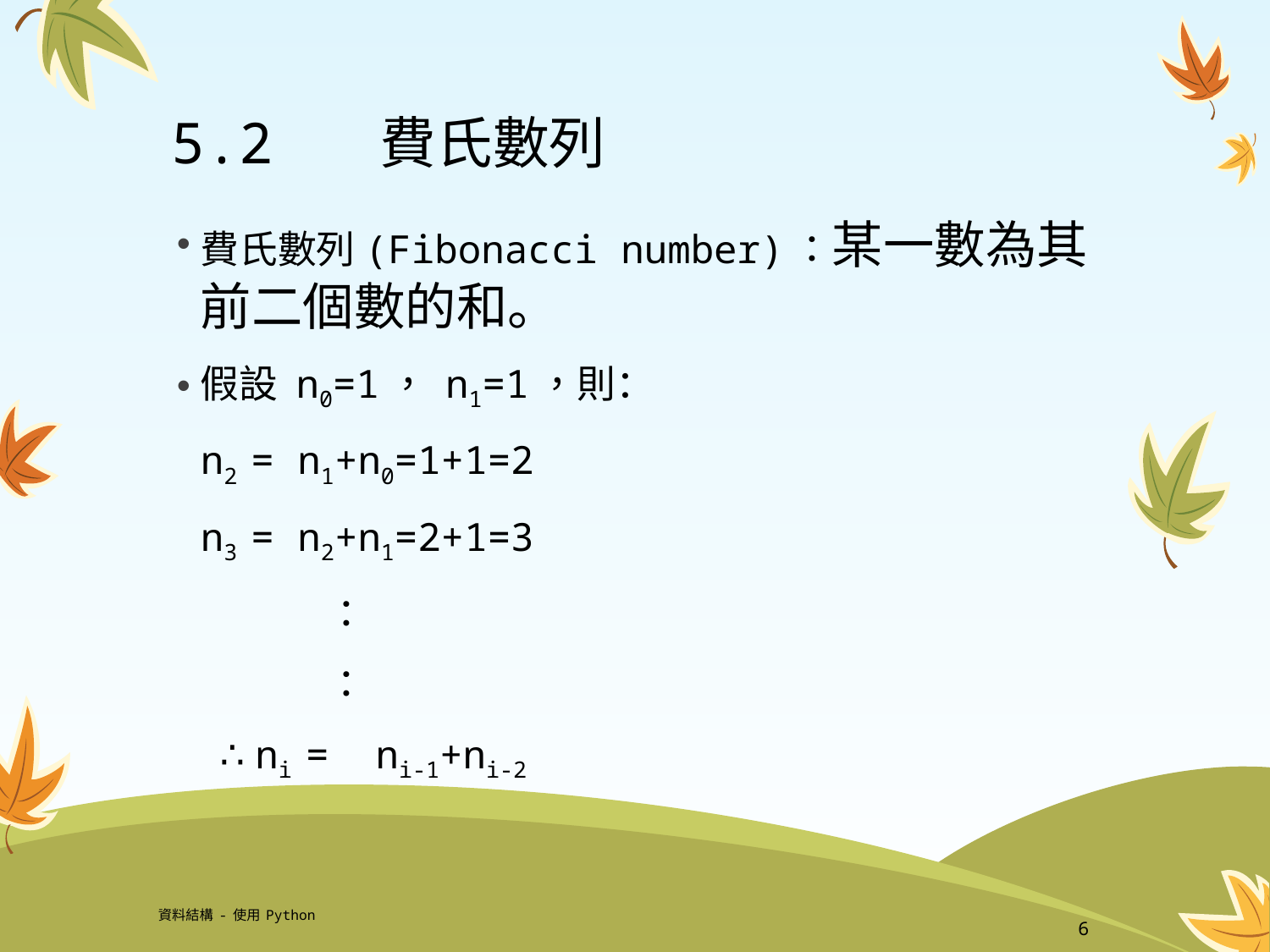

# 5.2	  費氏數列
費氏數列(Fibonacci number)：某一數為其前二個數的和。
假設 n0=1， n1=1，則：
	n2 = n1+n0=1+1=2
	n3 = n2+n1=2+1=3
		：
		：
    ∴ ni =  ni-1+ni-2

資料結構-使用Python
6